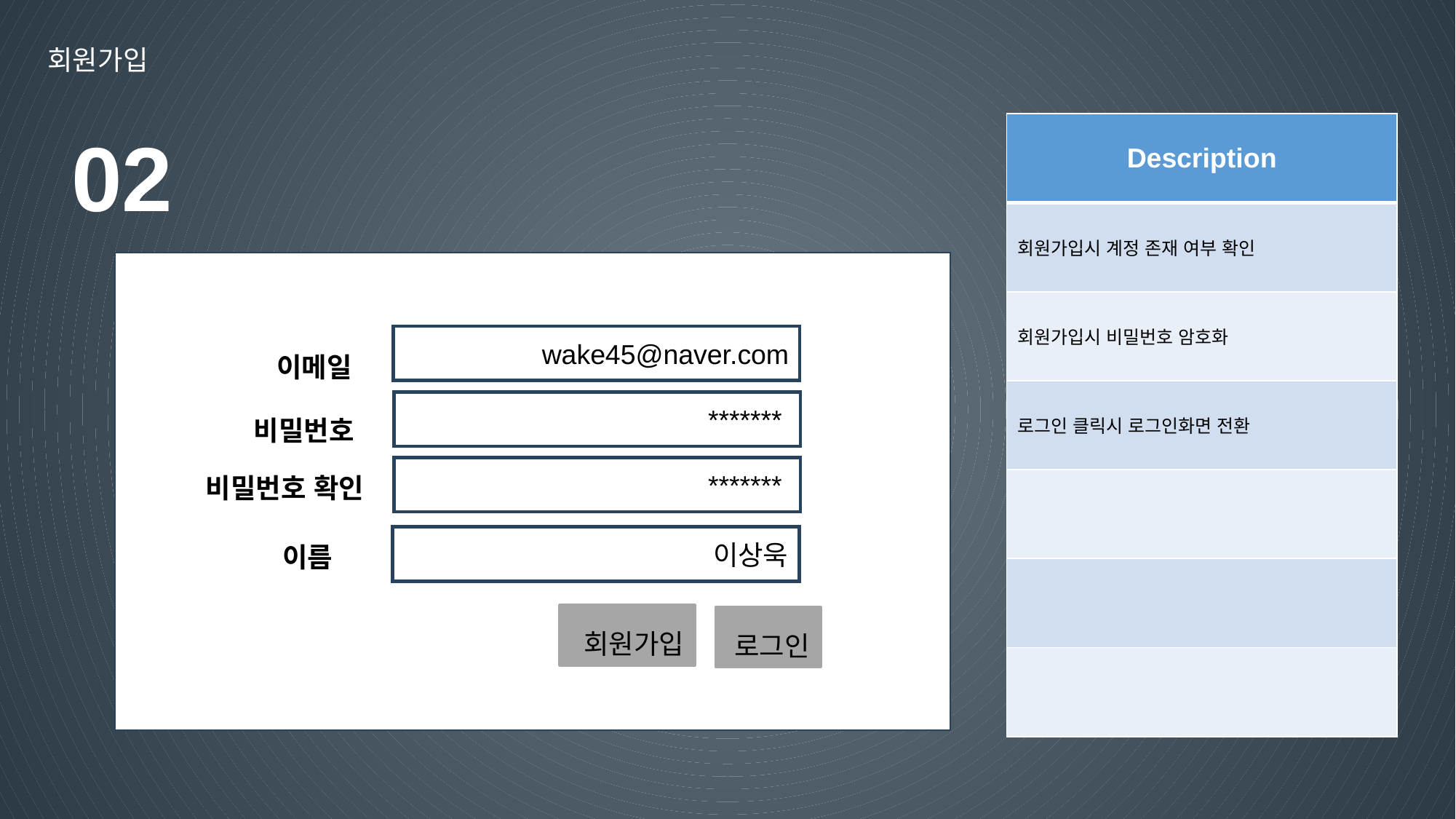

회원가입
02
| Description |
| --- |
| 회원가입시 계정 존재 여부 확인 |
| 회원가입시 비밀번호 암호화 |
| 로그인 클릭시 로그인화면 전환 |
|  |
|  |
|  |

wake45@naver.com
       이메일
*******
비밀번호
비밀번호 확인
*******
       이름
이상욱
회원가입
로그인